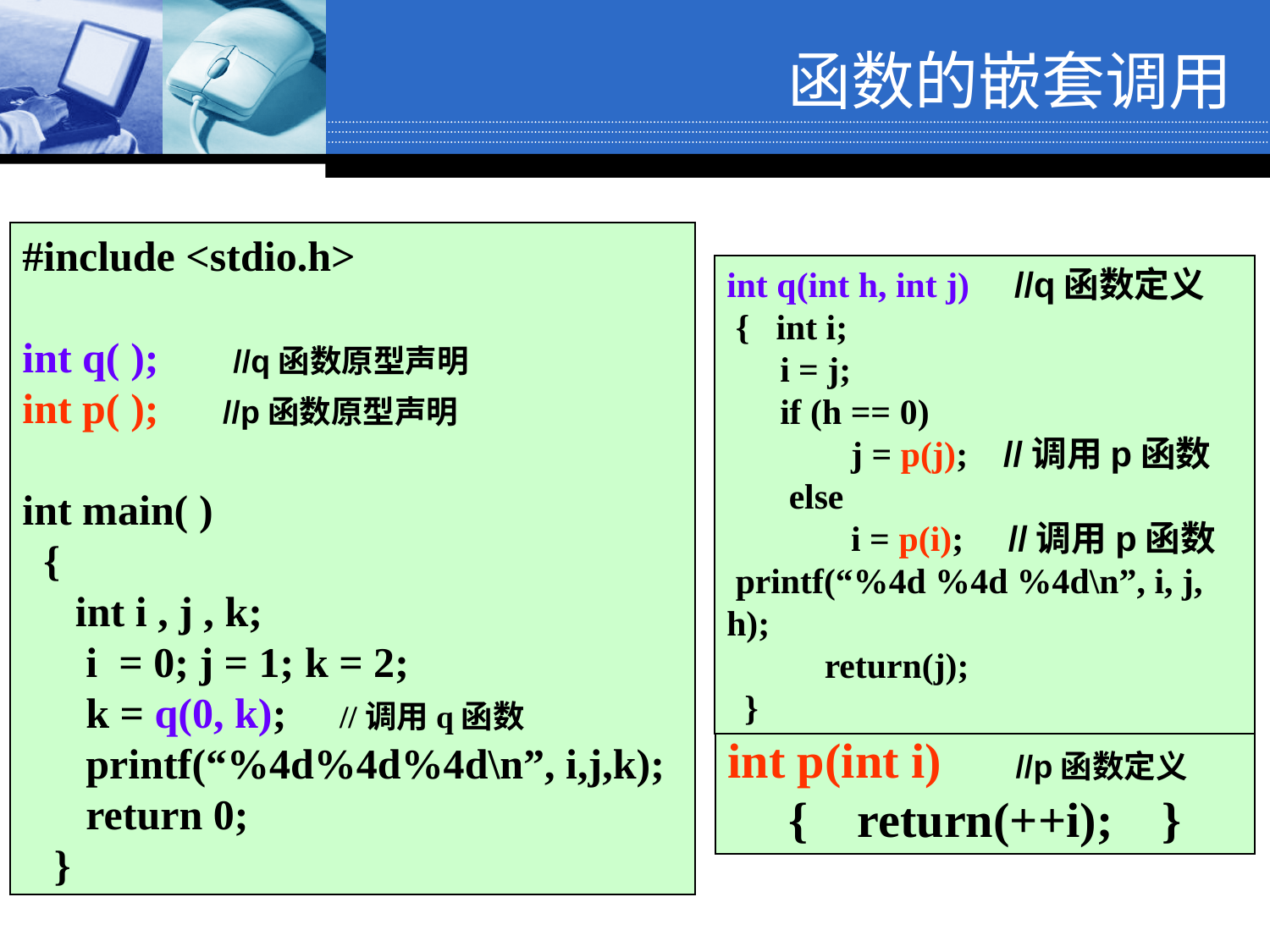

函数的嵌套调用
#include <stdio.h>

int q( );       //q函数原型声明
int p( );      //p函数原型声明

int main( )
  {
     int i , j , k;
      i  = 0; j = 1; k = 2;
      k = q(0, k);     //调用q函数
      printf(“%4d%4d%4d\n”, i,j,k);
      return 0;
   }
函数的嵌套调用
int q(int h, int j)     //q函数定义
 {   int i;
      i = j;
      if (h == 0)
              j = p(j);    //调用p函数
       else
              i = p(i);     //调用p函数
 printf(“%4d %4d %4d\n”, i, j, h);
           return(j);
  }
int p(int i)      //p函数定义
     {    return(++i);    }